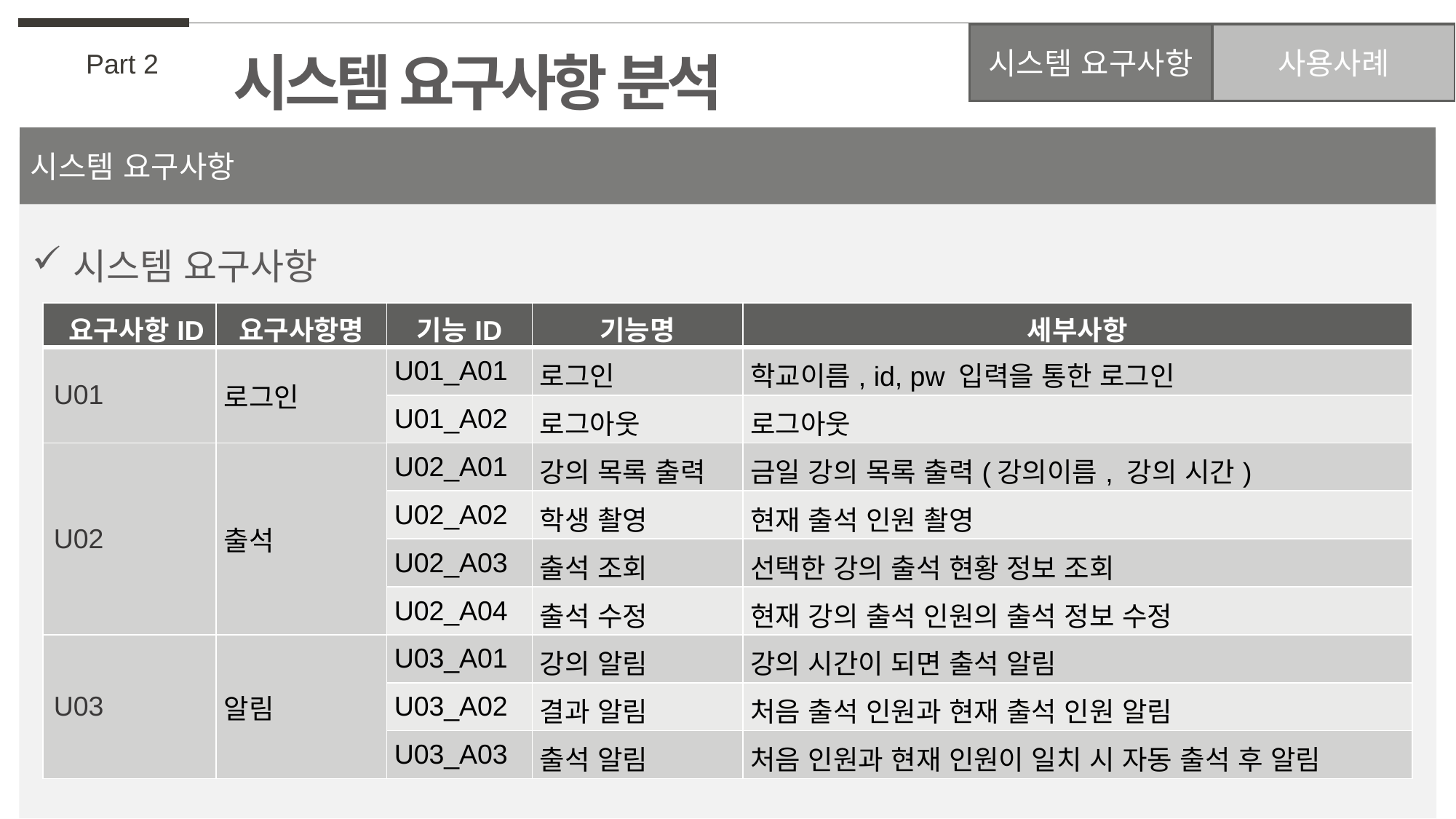

시스템 요구사항
사용사례
시스템 요구사항 분석
Part 2
시스템 요구사항

시스템 요구사항
| 요구사항ID | 요구사항명 | 기능ID | 기능명 | 세부사항 |
| --- | --- | --- | --- | --- |
| U01 | 로그인 | U01\_A01 | 로그인 | 학교이름, id, pw 입력을 통한 로그인 |
|  |  | U01\_A02 | 로그아웃 | 로그아웃 |
| U02 | 출석 | U02\_A01 | 강의 목록 출력 | 금일 강의 목록 출력(강의이름, 강의 시간) |
|  |  | U02\_A02 | 학생 촬영 | 현재 출석 인원 촬영 |
|  |  | U02\_A03 | 출석 조회 | 선택한 강의 출석 현황 정보 조회 |
|  |  | U02\_A04 | 출석 수정 | 현재 강의 출석 인원의 출석 정보 수정 |
| U03 | 알림 | U03\_A01 | 강의 알림 | 강의 시간이 되면 출석 알림 |
|  |  | U03\_A02 | 결과 알림 | 처음 출석 인원과 현재 출석 인원 알림 |
|  |  | U03\_A03 | 출석 알림 | 처음 인원과 현재 인원이 일치 시 자동 출석 후 알림 |
STEP 1